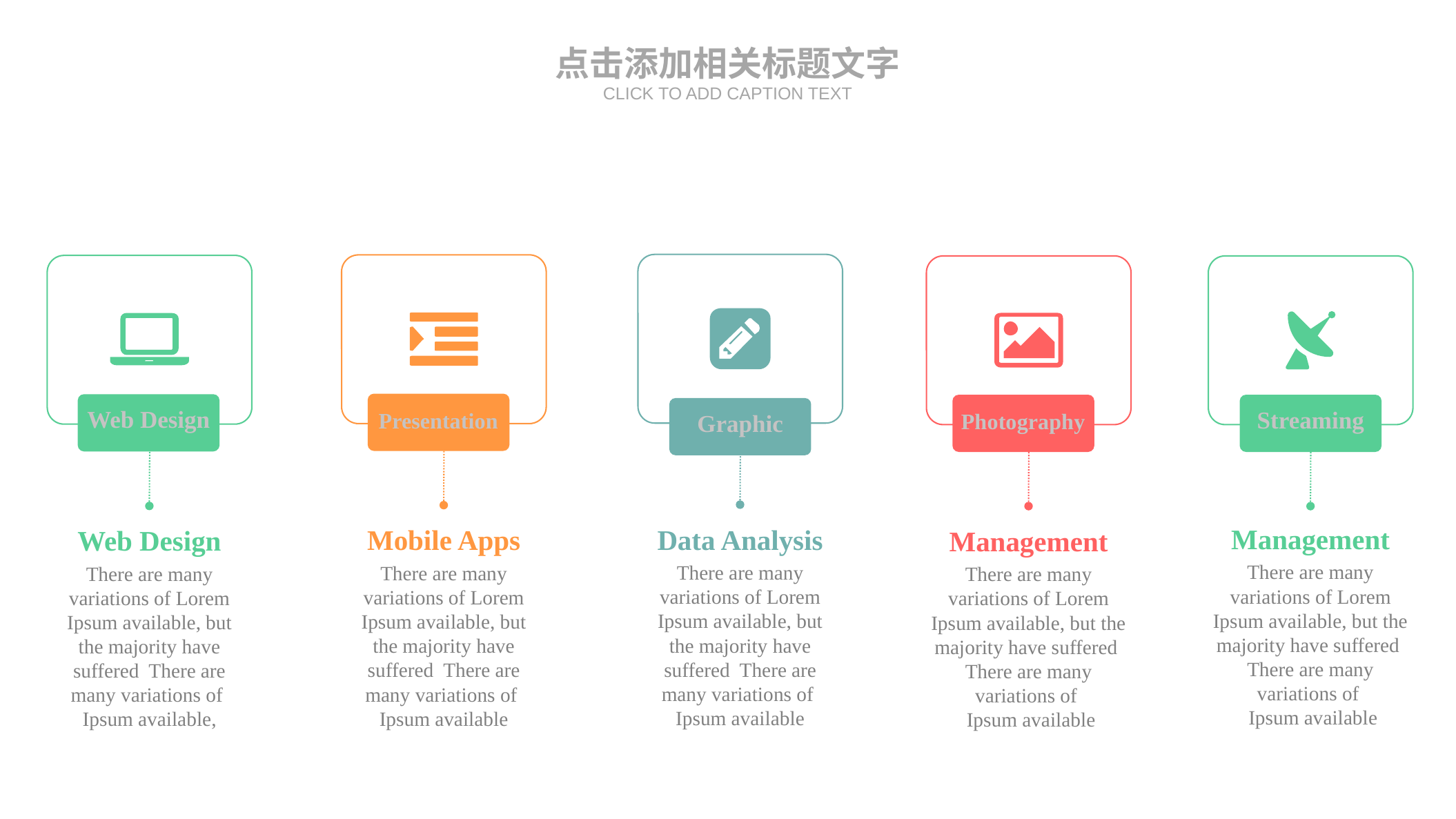

点击添加相关标题文字
CLICK TO ADD CAPTION TEXT

Graphic

Presentation

Web Design

Streaming

Photography

Management
There are many variations of Lorem Ipsum available, but the majority have suffered  There are many variations of
 Ipsum available
Data Analysis
There are many variations of Lorem Ipsum available, but the majority have suffered  There are many variations of
Ipsum available
Mobile Apps
There are many variations of Lorem Ipsum available, but the majority have suffered  There are many variations of
Ipsum available
Web Design
There are many variations of Lorem Ipsum available, but the majority have suffered  There are many variations of
Ipsum available,
Management
There are many variations of Lorem Ipsum available, but the majority have suffered  There are many variations of
 Ipsum available